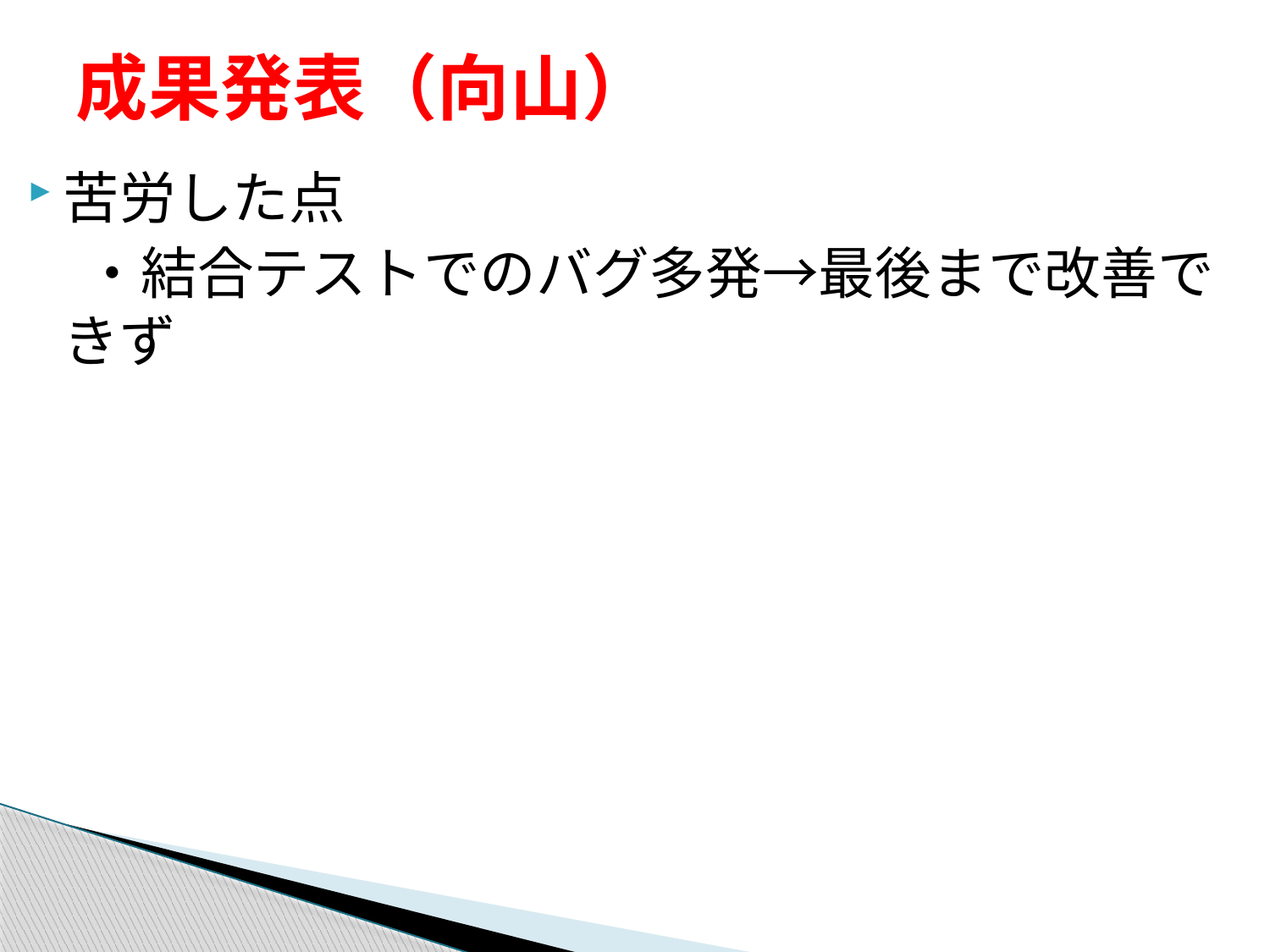

# 成果発表（向山）
苦労した点
　・結合テストでのバグ多発→最後まで改善できず